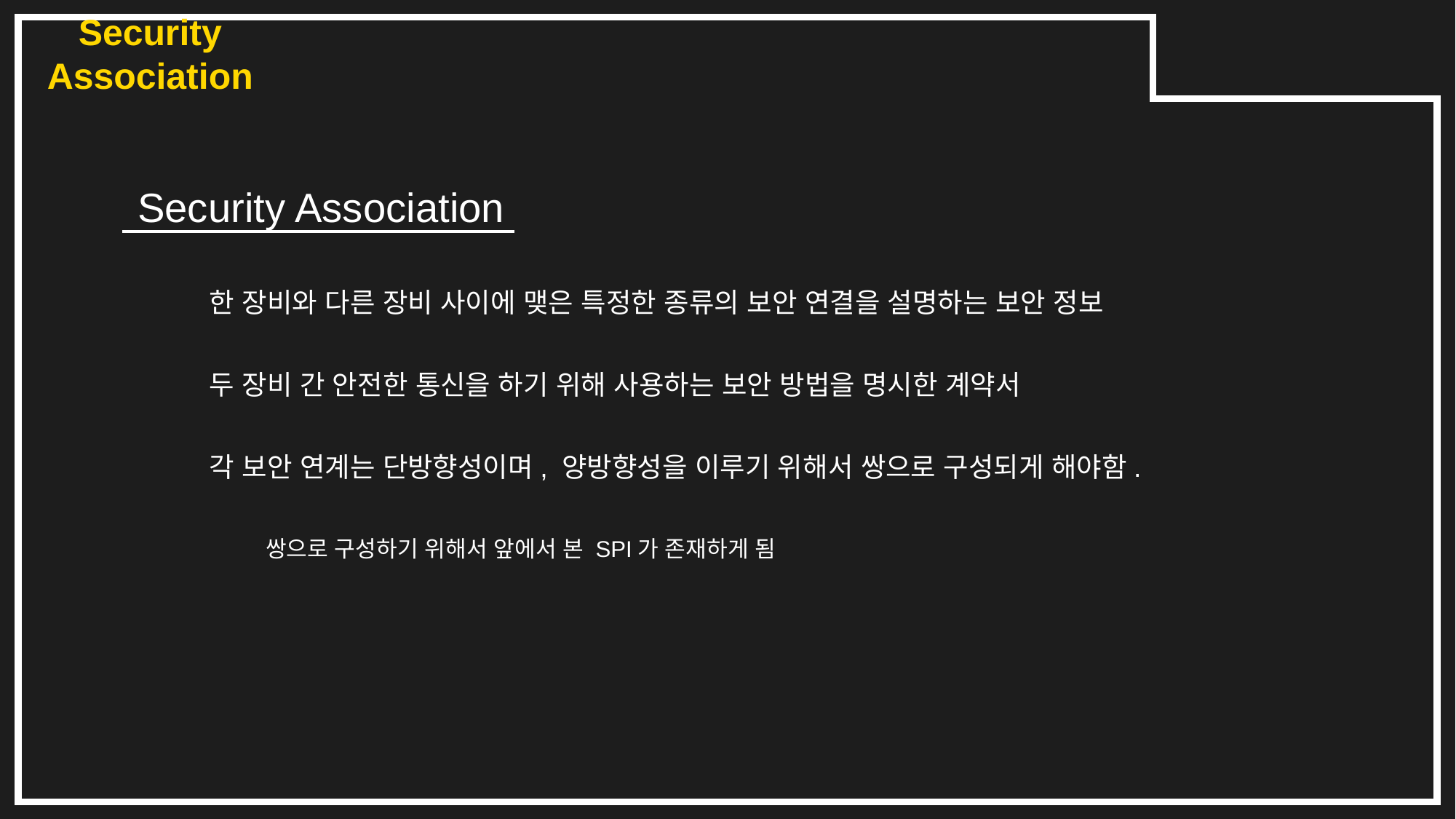

Security Association
Security Association
한 장비와 다른 장비 사이에 맺은 특정한 종류의 보안 연결을 설명하는 보안 정보
두 장비 간 안전한 통신을 하기 위해 사용하는 보안 방법을 명시한 계약서
각 보안 연계는 단방향성이며, 양방향성을 이루기 위해서 쌍으로 구성되게 해야함.
쌍으로 구성하기 위해서 앞에서 본 SPI가 존재하게 됨